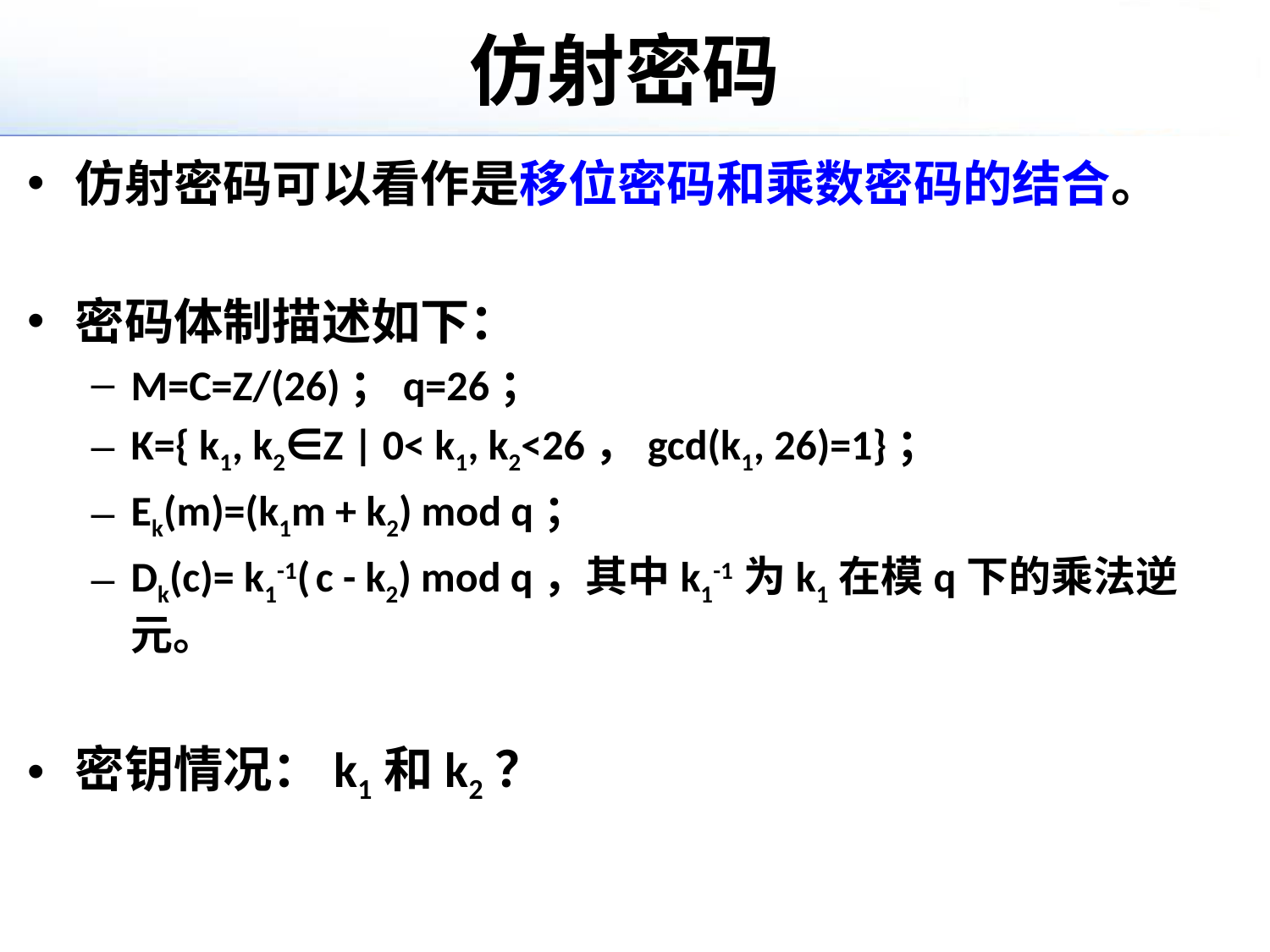

# 仿射密码
仿射密码可以看作是移位密码和乘数密码的结合。

密码体制描述如下：
M=C=Z/(26)；q=26；
K={ k1, k2∈Z | 0< k1, k2<26，gcd(k1, 26)=1}；
Ek(m)=(k1m + k2) mod q；
Dk(c)= k1-1( c - k2) mod q，其中k1-1为k1在模q下的乘法逆元。

密钥情况：k1和k2？